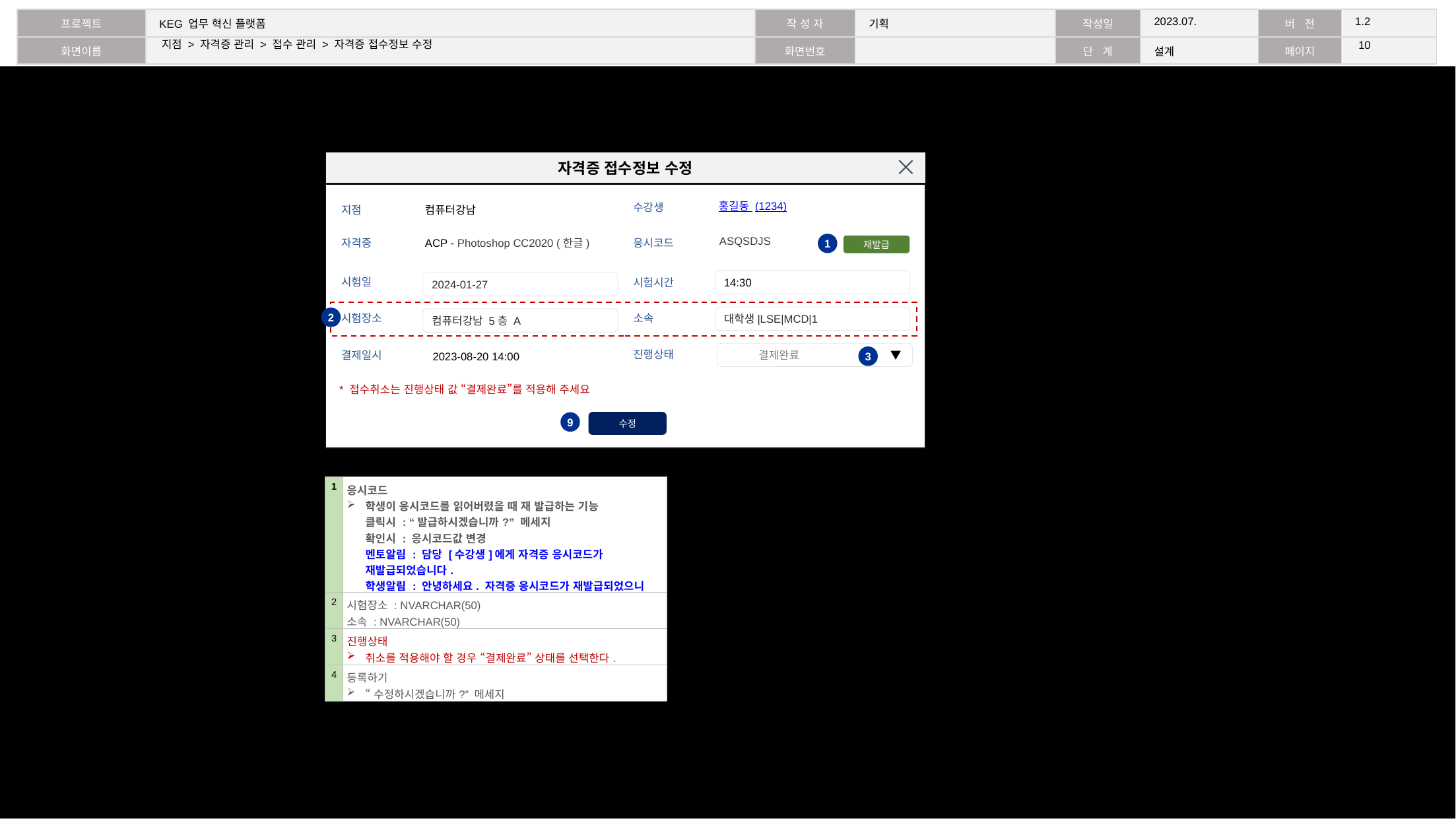

10
지점 > 자격증 관리 > 접수 관리 > 자격증 접수정보 수정

자격증 접수정보 수정

홍길동 (1234)
수강생
지점
컴퓨터강남
ASQSDJS
자격증
응시코드
ACP - Photoshop CC2020 (한글)
1
재발급
시험일
시험시간
14:30
2024-01-27

시험장소
소속
대학생|LSE|MCD|1
2
컴퓨터강남 5층 A
진행상태
결제완료                             ▼
결제일시
2023-08-20 14:00
3
* 접수취소는 진행상태 값 “결제완료”를 적용해 주세요
수정
9
| 1 | 응시코드 학생이 응시코드를 읽어버렸을 때 재 발급하는 기능 클릭시 : “발급하시겠습니까?” 메세지 확인시 : 응시코드값 변경 멘토알림 : 담당 [수강생]에게 자격증 응시코드가 재발급되었습니다. 학생알림 : 안녕하세요. 자격증 응시코드가 재발급되었으니 수강생포털에서 확인해 주세요. |
| --- | --- |
| 2 | 시험장소 : NVARCHAR(50) 소속 : NVARCHAR(50) |
| 3 | 진행상태 취소를 적용해야 할 경우 “결제완료” 상태를 선택한다. |
| 4 | 등록하기 “수정하시겠습니까?” 메세지 |